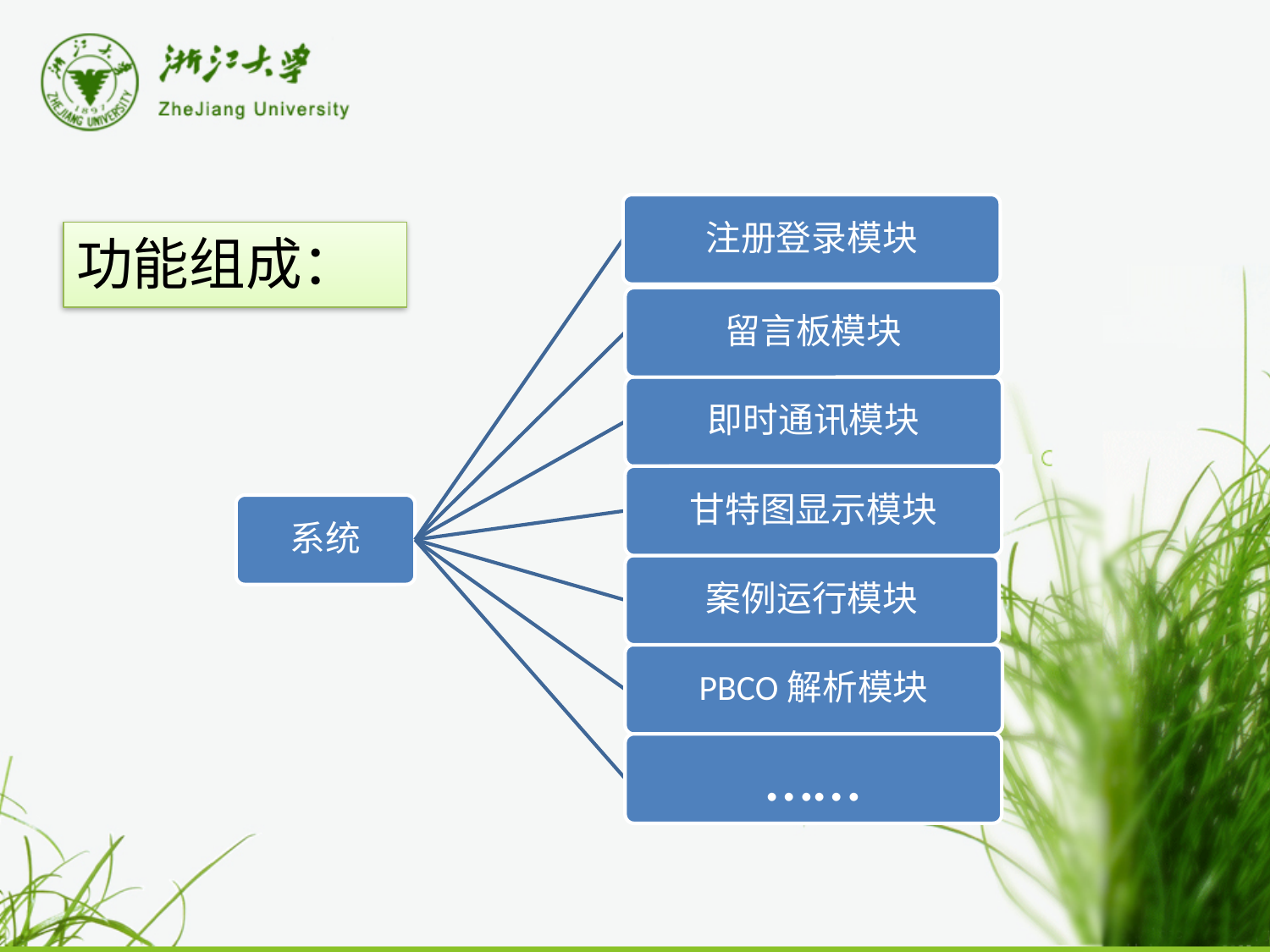

系统

注册登录模块

即时通讯模块

PBCO解析模块

……

案例运行模块

甘特图显示模块

留言板模块
功能组成：